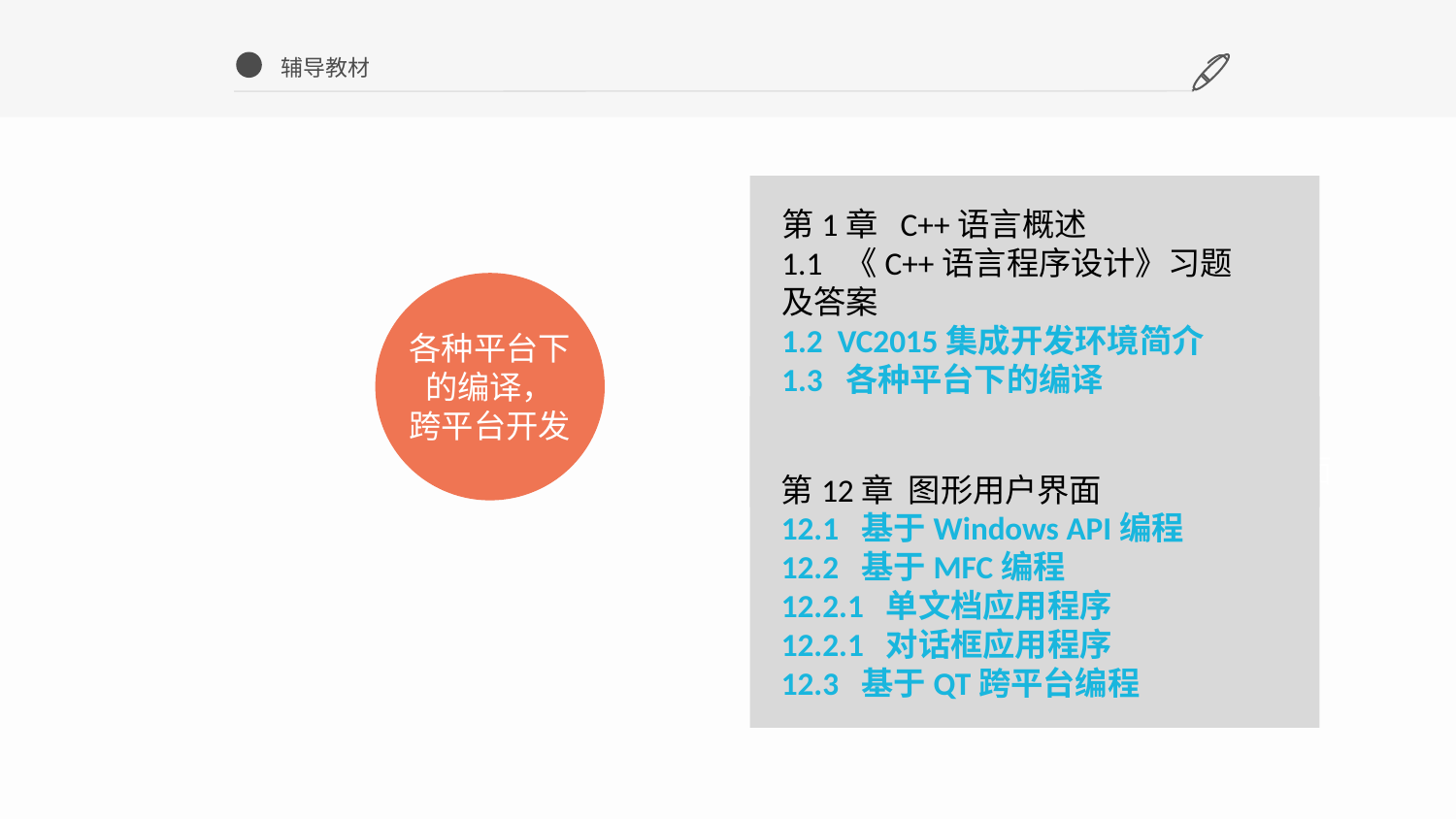

辅导教材

第1章  C++语言概述
1.1  《C++语言程序设计》习题及答案
1.2  VC2015集成开发环境简介
1.3  各种平台下的编译
各种平台下的编译，
跨平台开发

   图形用户界面
网络通信
文本分析

第12章  图形用户界面
12.1  基于Windows API编程
12.2  基于MFC编程
12.2.1  单文档应用程序
12.2.1  对话框应用程序
12.3  基于QT跨平台编程